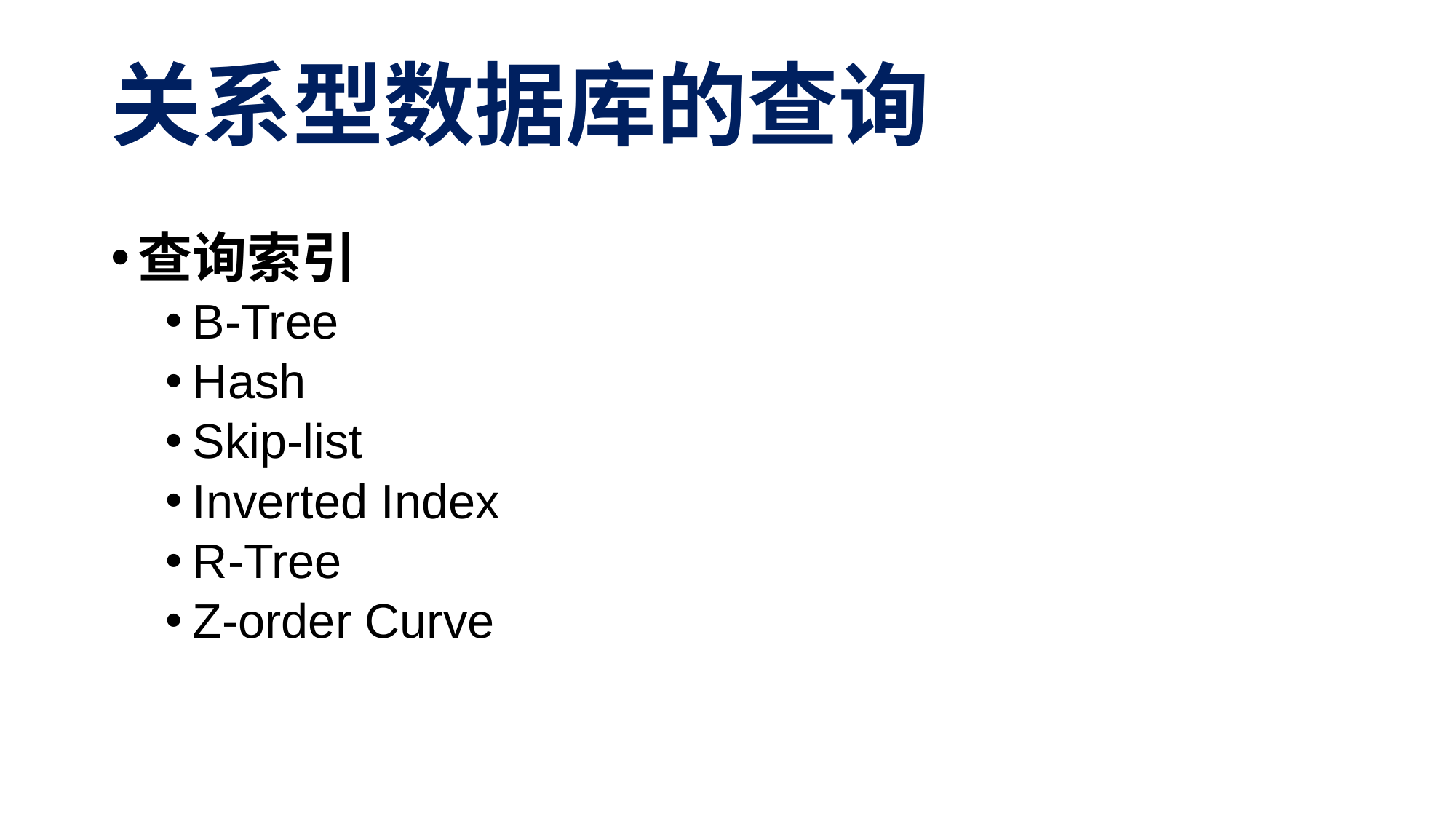

# 关系型数据库的查询
查询索引
B-Tree
Hash
Skip-list
Inverted Index
R-Tree
Z-order Curve